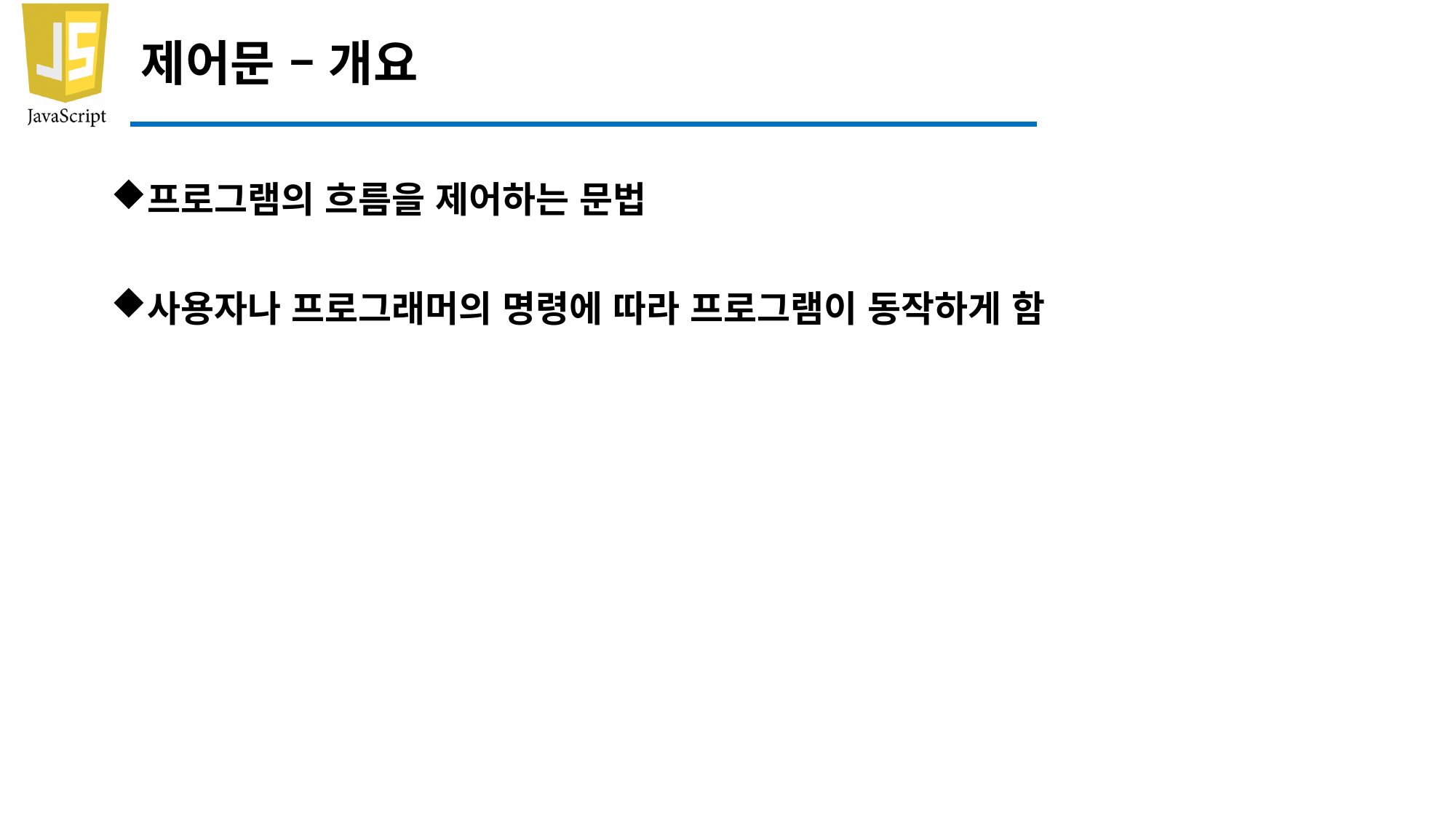

# 제어문 – 개요
프로그램의 흐름을 제어하는 문법

사용자나 프로그래머의 명령에 따라 프로그램이 동작하게 함